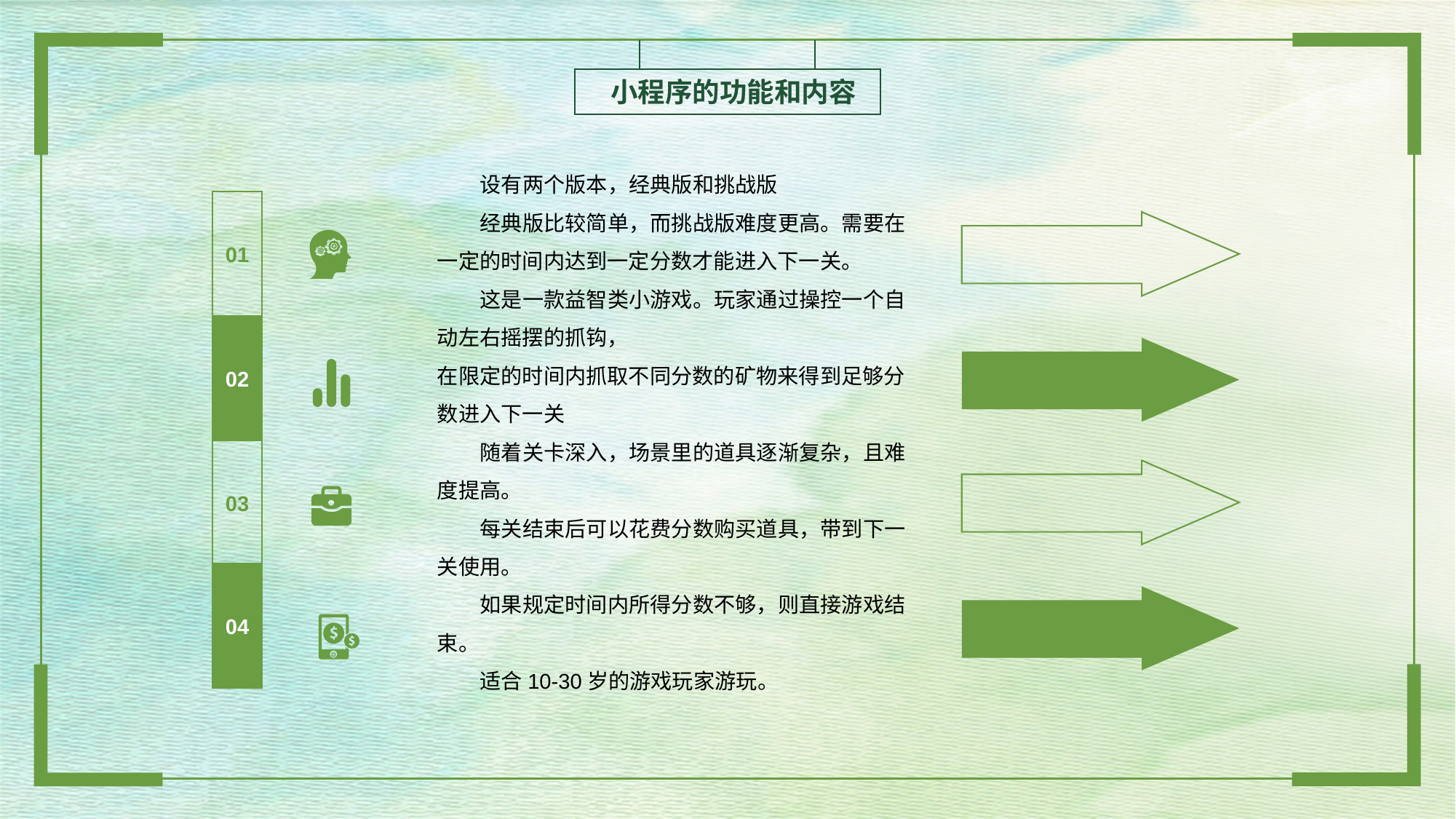

小程序的功能和内容
        设有两个版本，经典版和挑战版
        经典版比较简单，而挑战版难度更高。需要在一定的时间内达到一定分数才能进入下一关。
        这是一款益智类小游戏。玩家通过操控一个自动左右摇摆的抓钩，
在限定的时间内抓取不同分数的矿物来得到足够分数进入下一关
        随着关卡深入，场景里的道具逐渐复杂，且难度提高。
        每关结束后可以花费分数购买道具，带到下一关使用。
        如果规定时间内所得分数不够，则直接游戏结束。
        适合10-30岁的游戏玩家游玩。
01

02

03

04